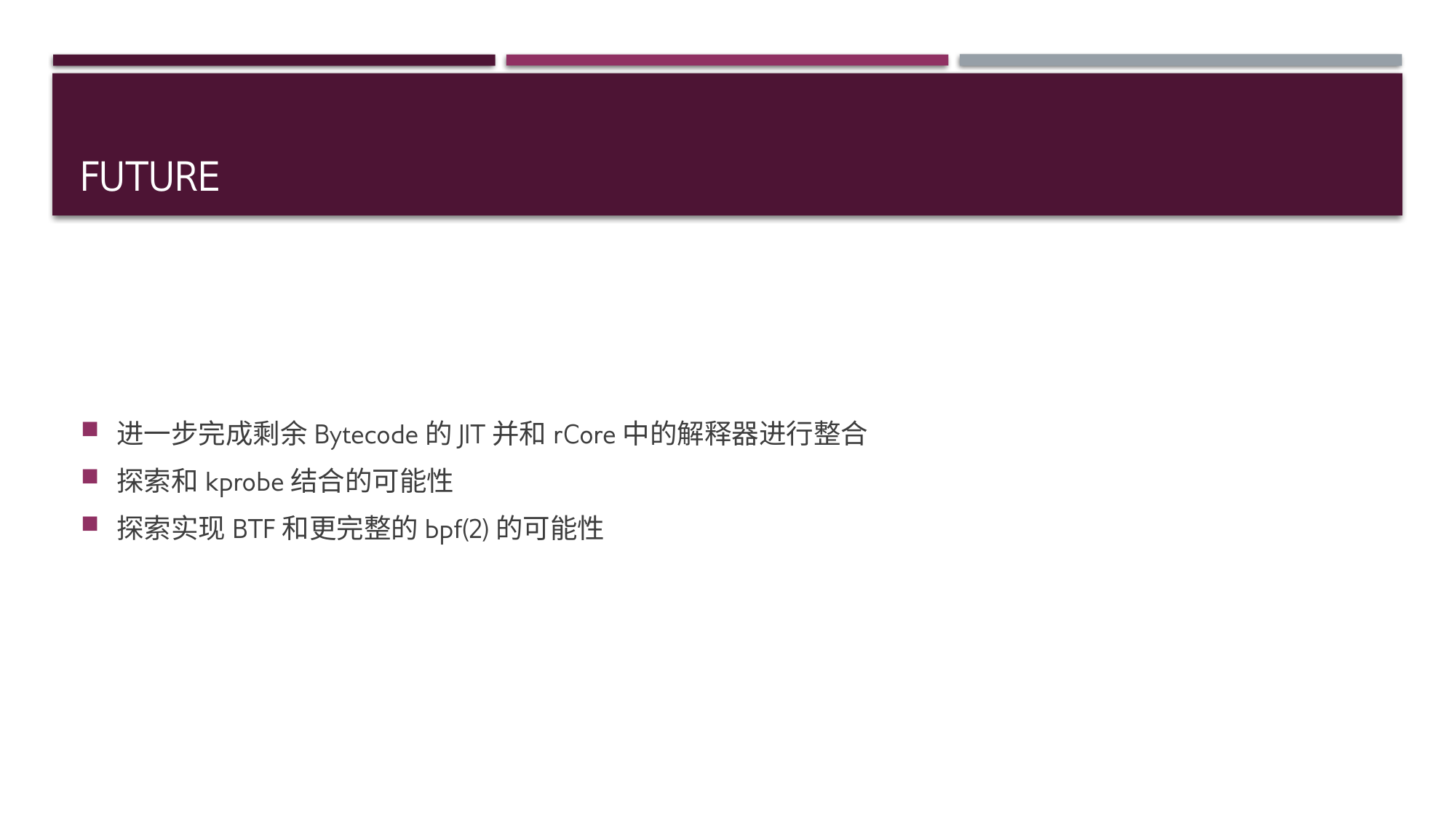

# FUTURE
进一步完成剩余Bytecode的JIT并和rCore中的解释器进行整合
探索和kprobe结合的可能性
探索实现BTF和更完整的bpf(2)的可能性